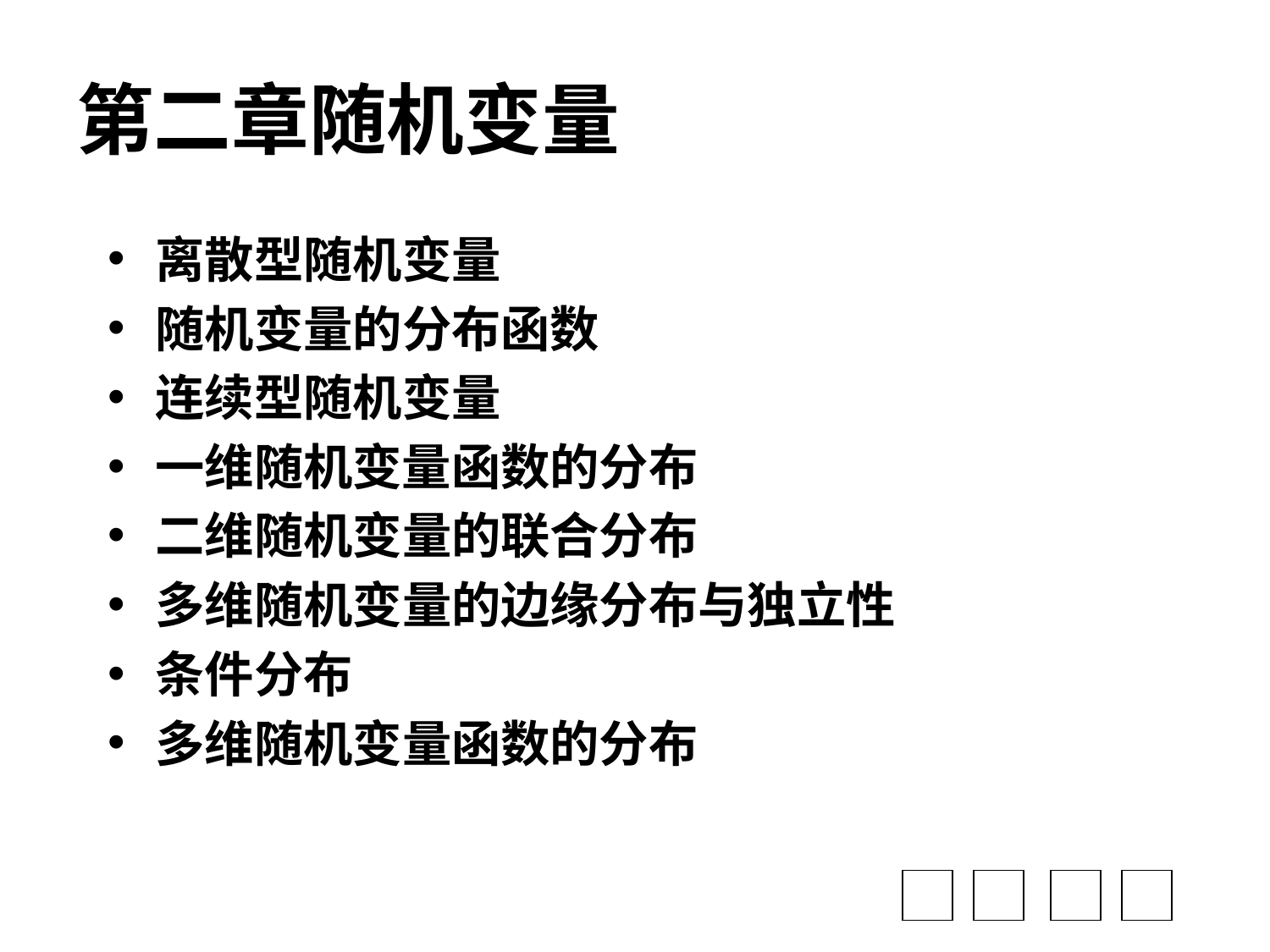

# 第二章随机变量
离散型随机变量
随机变量的分布函数
连续型随机变量
一维随机变量函数的分布
二维随机变量的联合分布
多维随机变量的边缘分布与独立性
条件分布
多维随机变量函数的分布